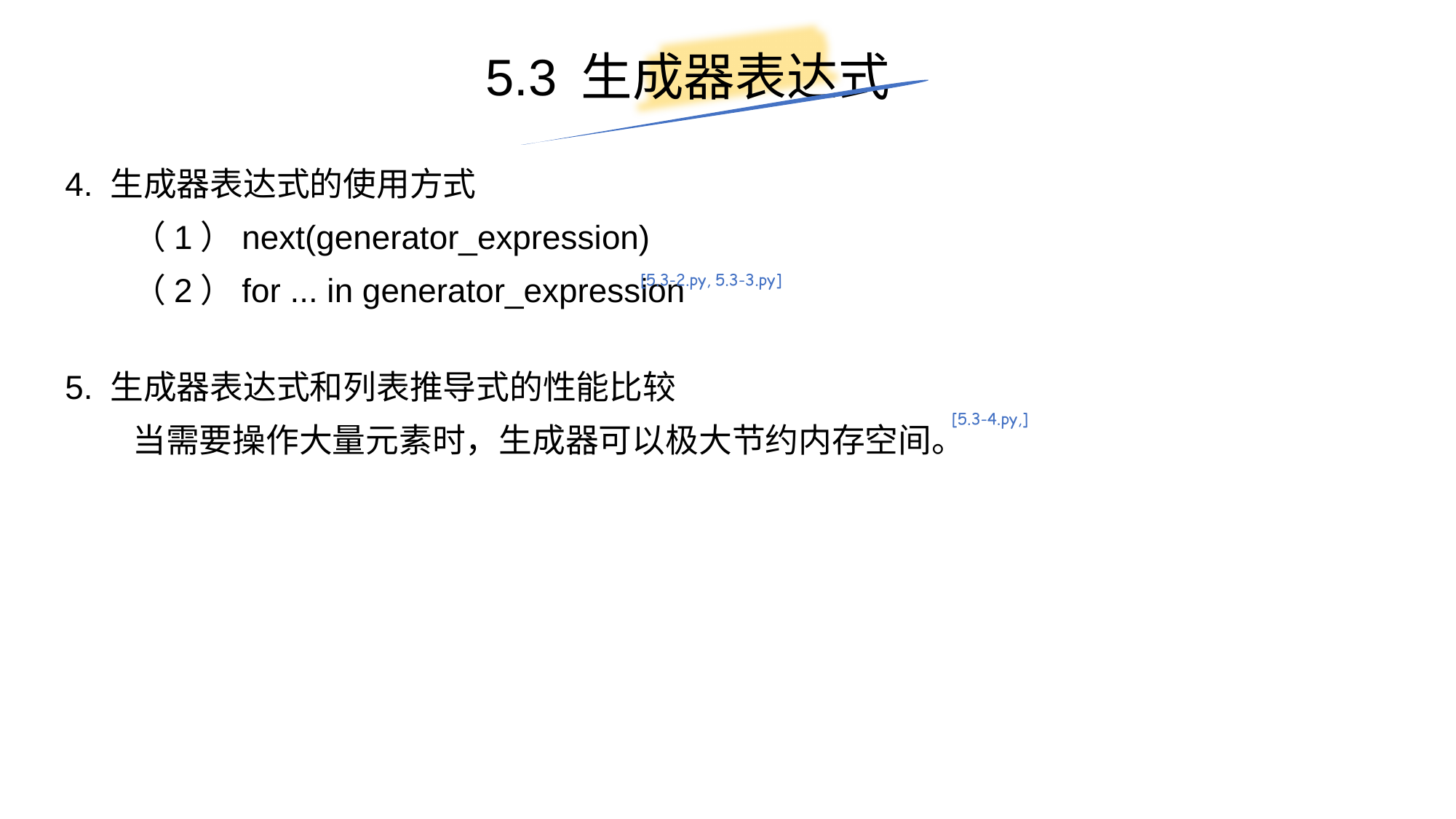

# 5.3 生成器表达式

4. 生成器表达式的使用方式
        （1）next(generator_expression)
        （2）for ... in generator_expression
[5.3-2.py, 5.3-3.py]
5. 生成器表达式和列表推导式的性能比较
        当需要操作大量元素时，生成器可以极大节约内存空间。
[5.3-4.py,]